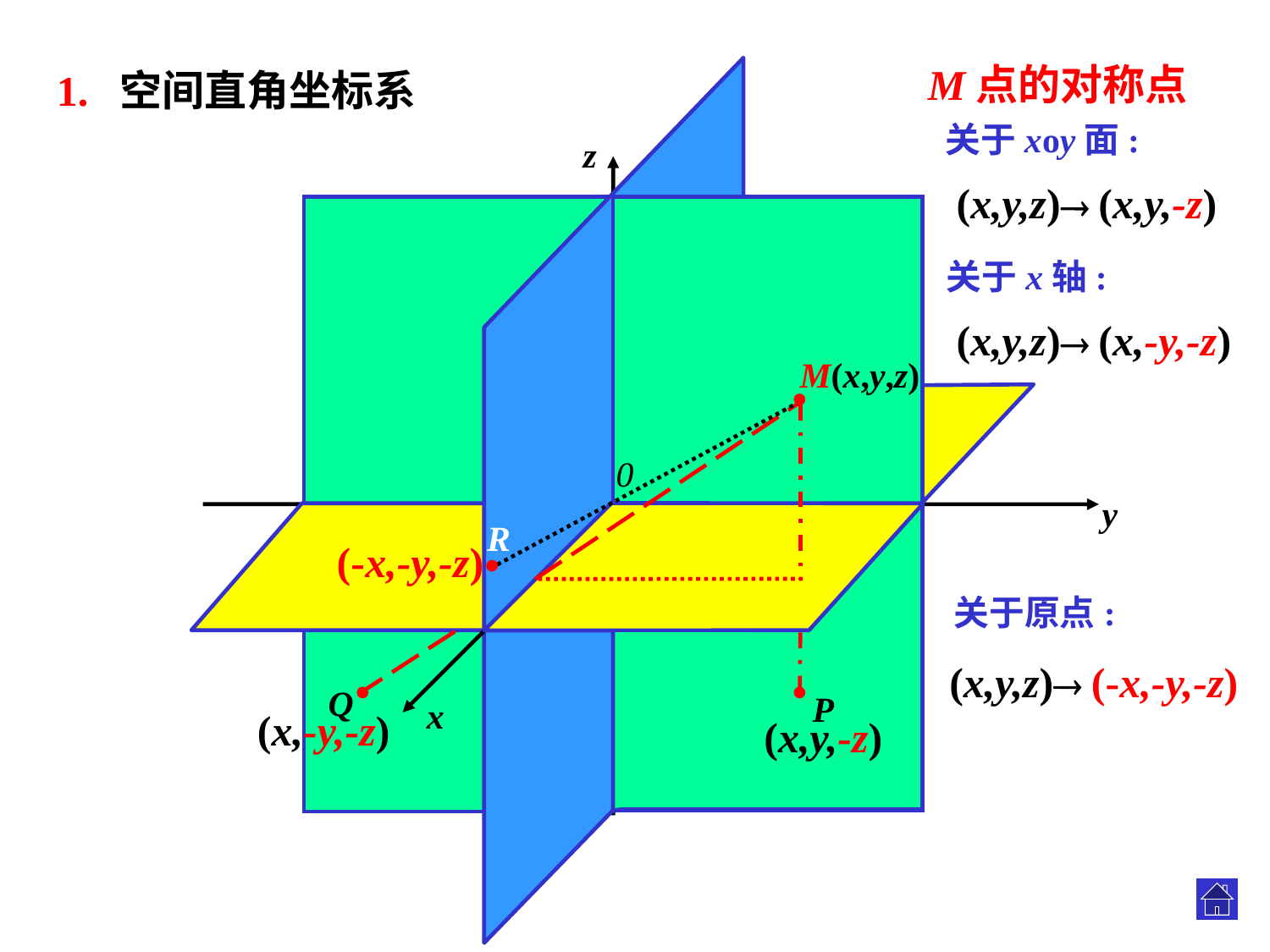

M点的对称点
1.  空间直角坐标系

关于xoy面:
z

0
y

(x,y,z)→ (x,y,-z)

关于x轴:
(x,y,z)→ (x,-y,-z)
M(x,y,z)

0

x

R
(-x,-y,-z)

关于原点:

(x,y,z)→ (-x,-y,-z)
Q
P

x

(x,-y,-z)

(x,y,-z)
.